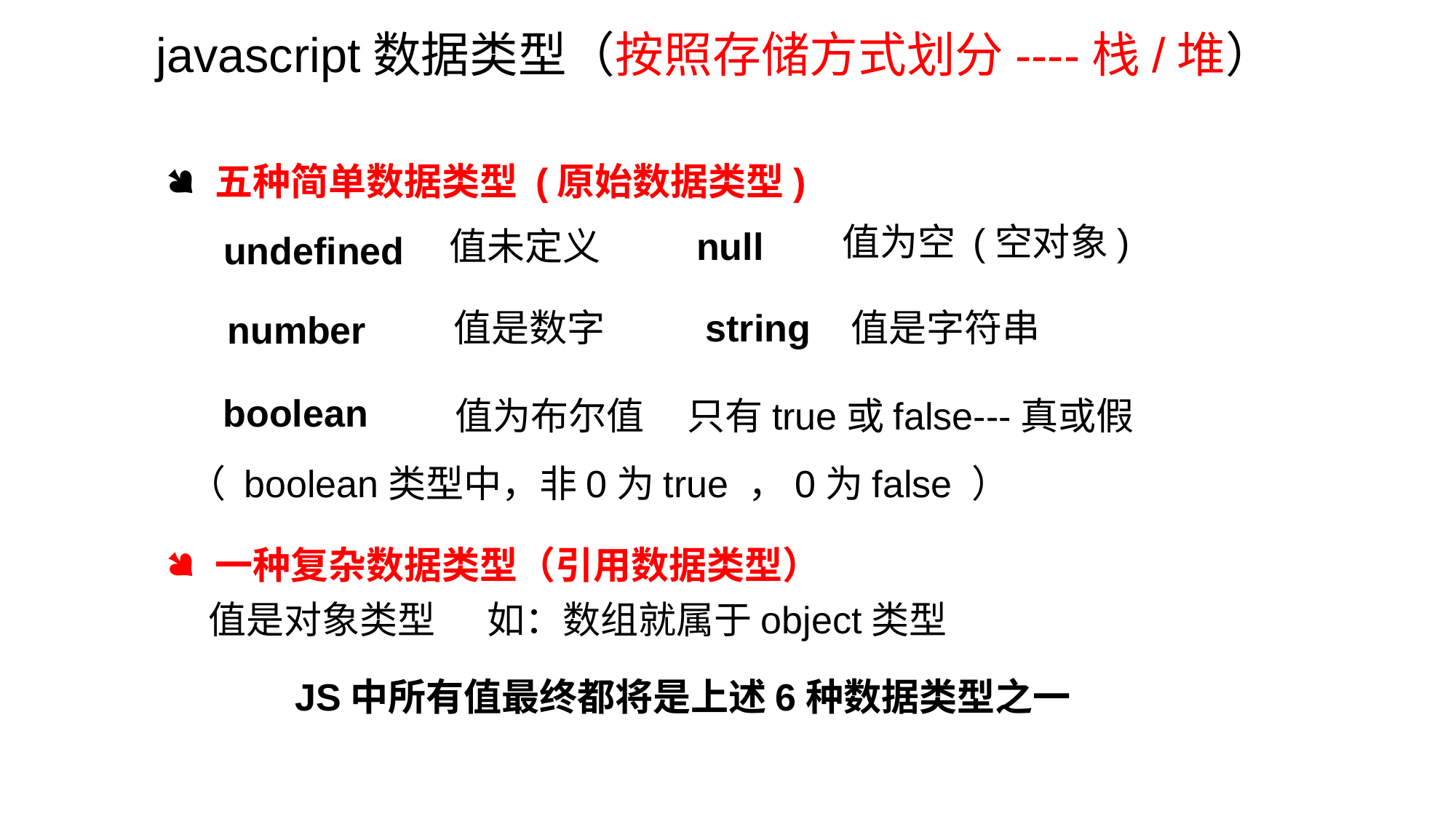

javascript数据类型（按照存储方式划分----栈/堆）
 五种简单数据类型 (原始数据类型)
值为空 (空对象)
值未定义
null
undefined
值是数字
值是字符串
string
number
boolean
值为布尔值     只有true或false---真或假
（ boolean类型中，非0为true ，0为false ）
 一种复杂数据类型（引用数据类型）
值是对象类型      如：数组就属于object类型
JS中所有值最终都将是上述6种数据类型之一